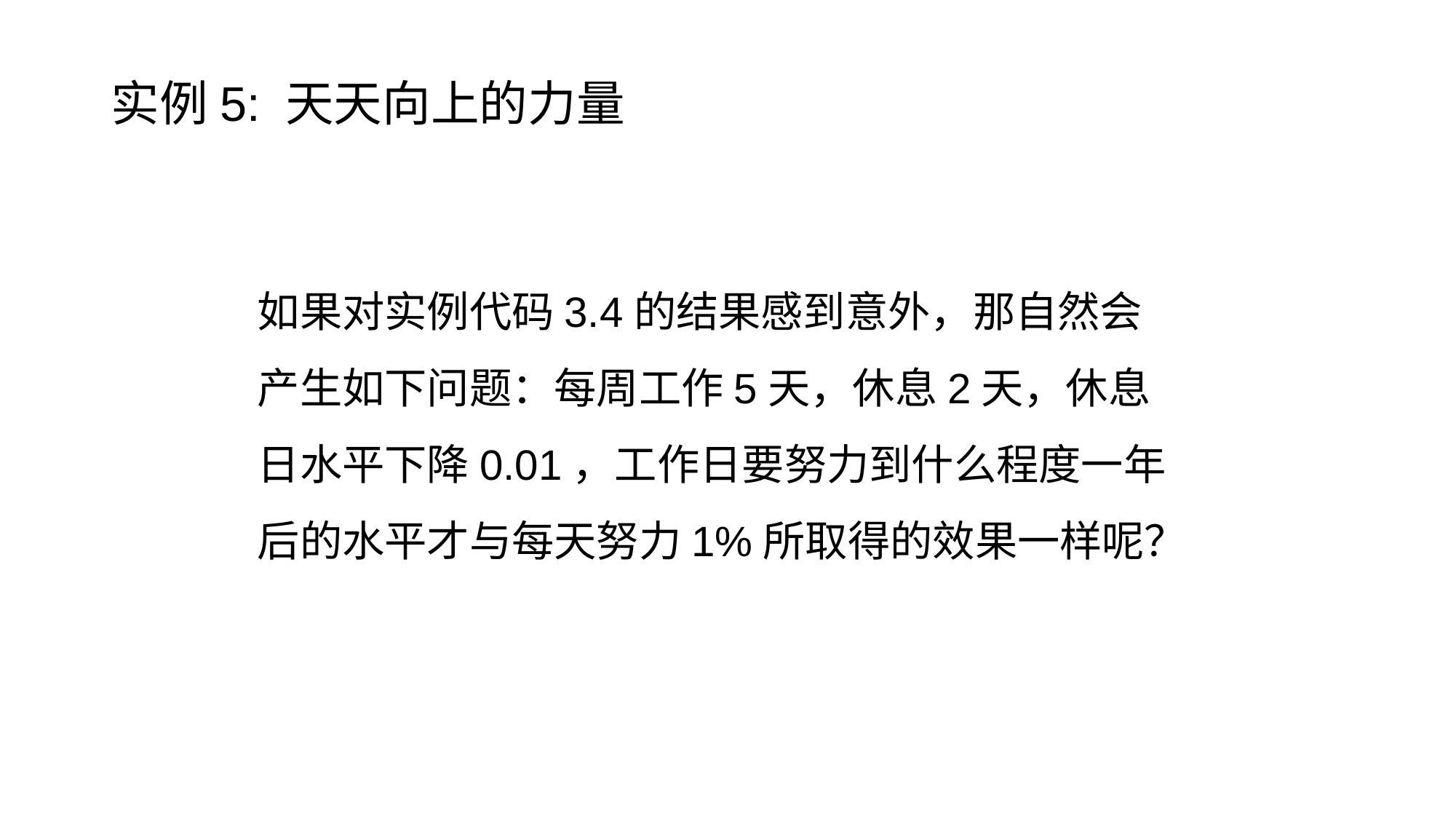

# 实例5: 天天向上的力量
如果对实例代码3.4的结果感到意外，那自然会产生如下问题：每周工作5天，休息2天，休息日水平下降0.01，工作日要努力到什么程度一年后的水平才与每天努力1%所取得的效果一样呢？